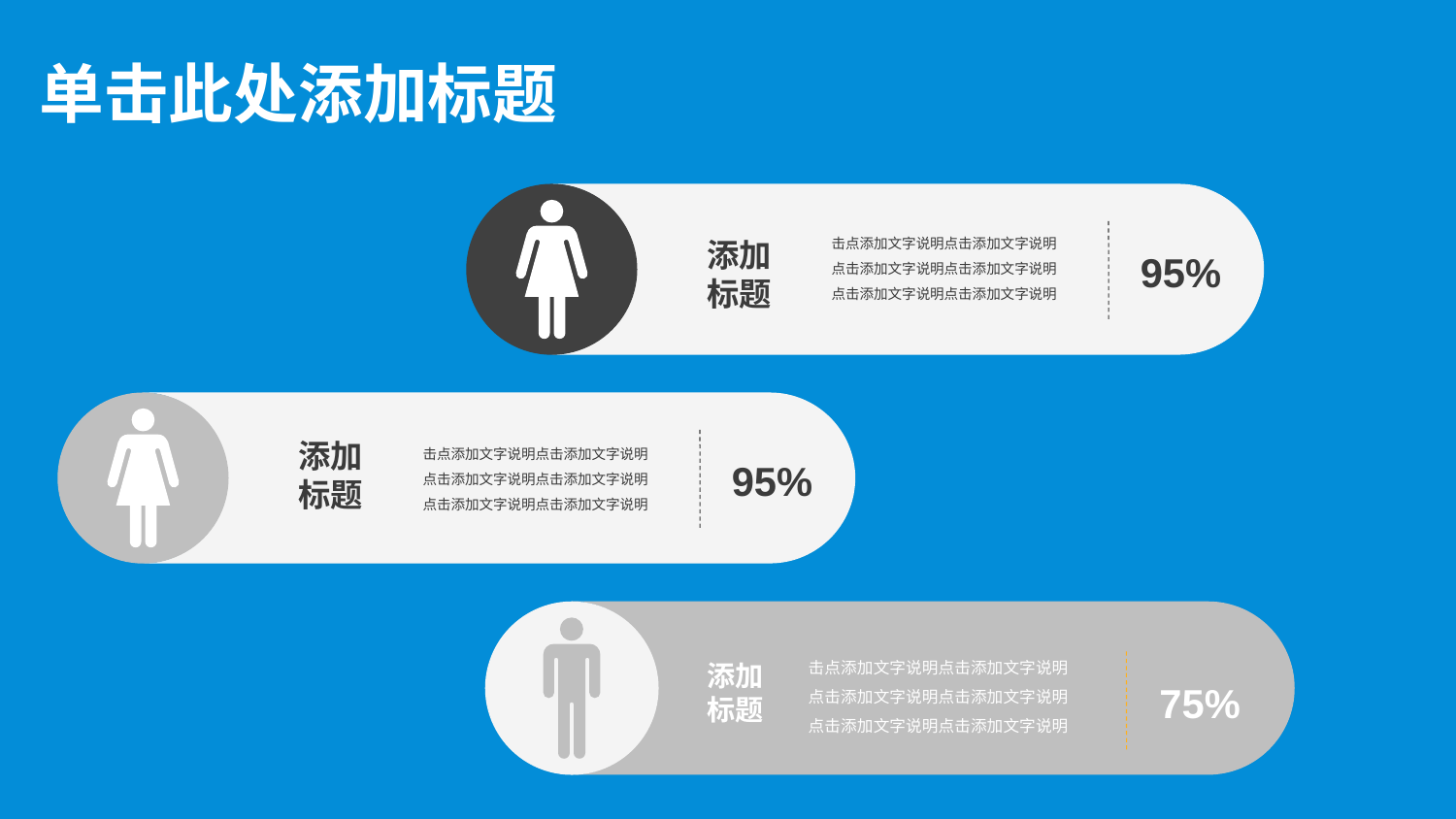

单击此处添加标题

击点添加文字说明点击添加文字说明
点击添加文字说明点击添加文字说明
点击添加文字说明点击添加文字说明

添加标题
95%

添加标题
击点添加文字说明点击添加文字说明
点击添加文字说明点击添加文字说明
点击添加文字说明点击添加文字说明
95%

击点添加文字说明点击添加文字说明
点击添加文字说明点击添加文字说明
点击添加文字说明点击添加文字说明

添加标题
75%